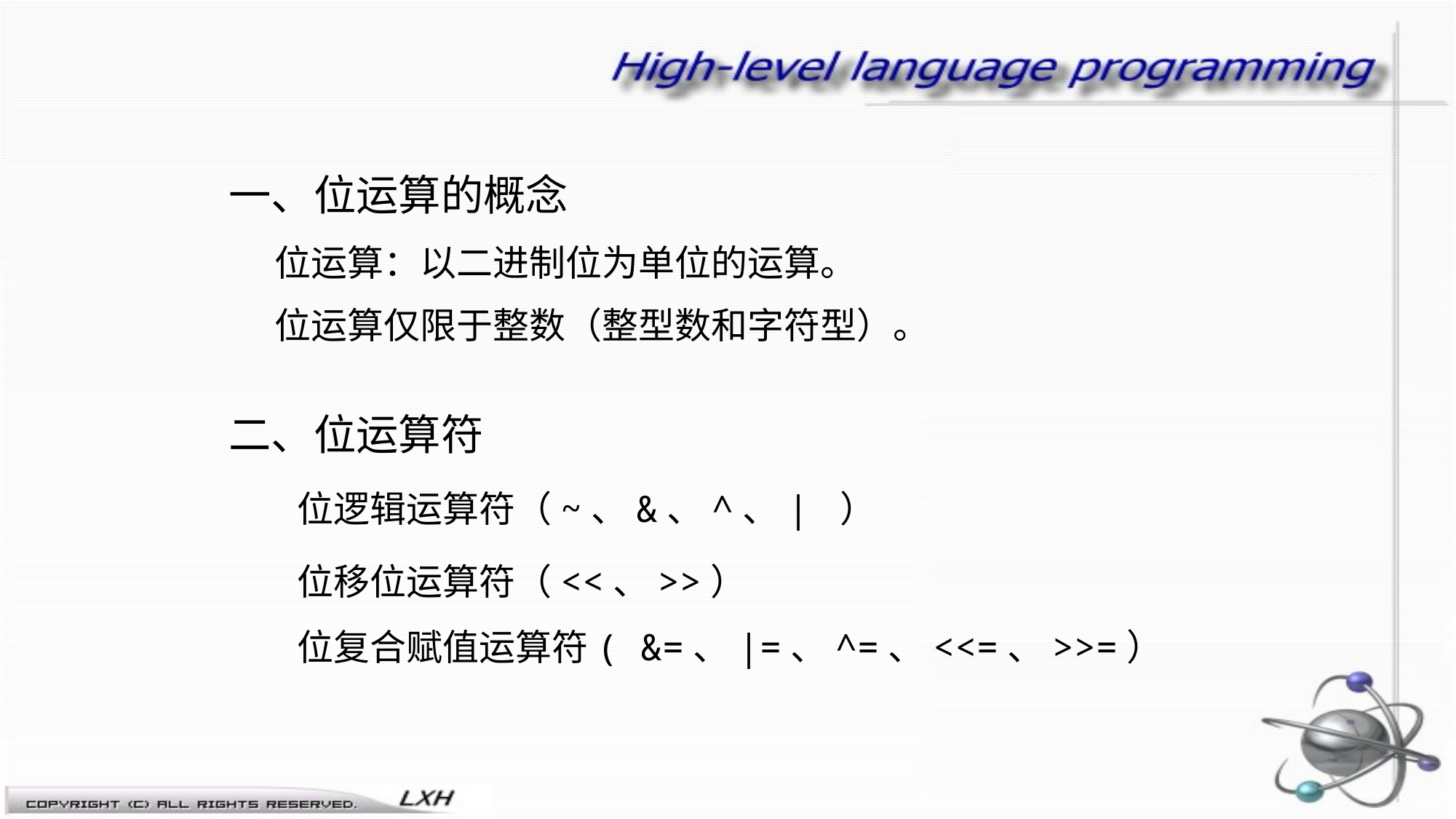

一、位运算的概念
位运算：以二进制位为单位的运算。
位运算仅限于整数（整型数和字符型）。
二、位运算符
位逻辑运算符（~、&、^、| ）
位移位运算符（<<、>>）
位复合赋值运算符( &=、|=、^=、<<=、>>=）